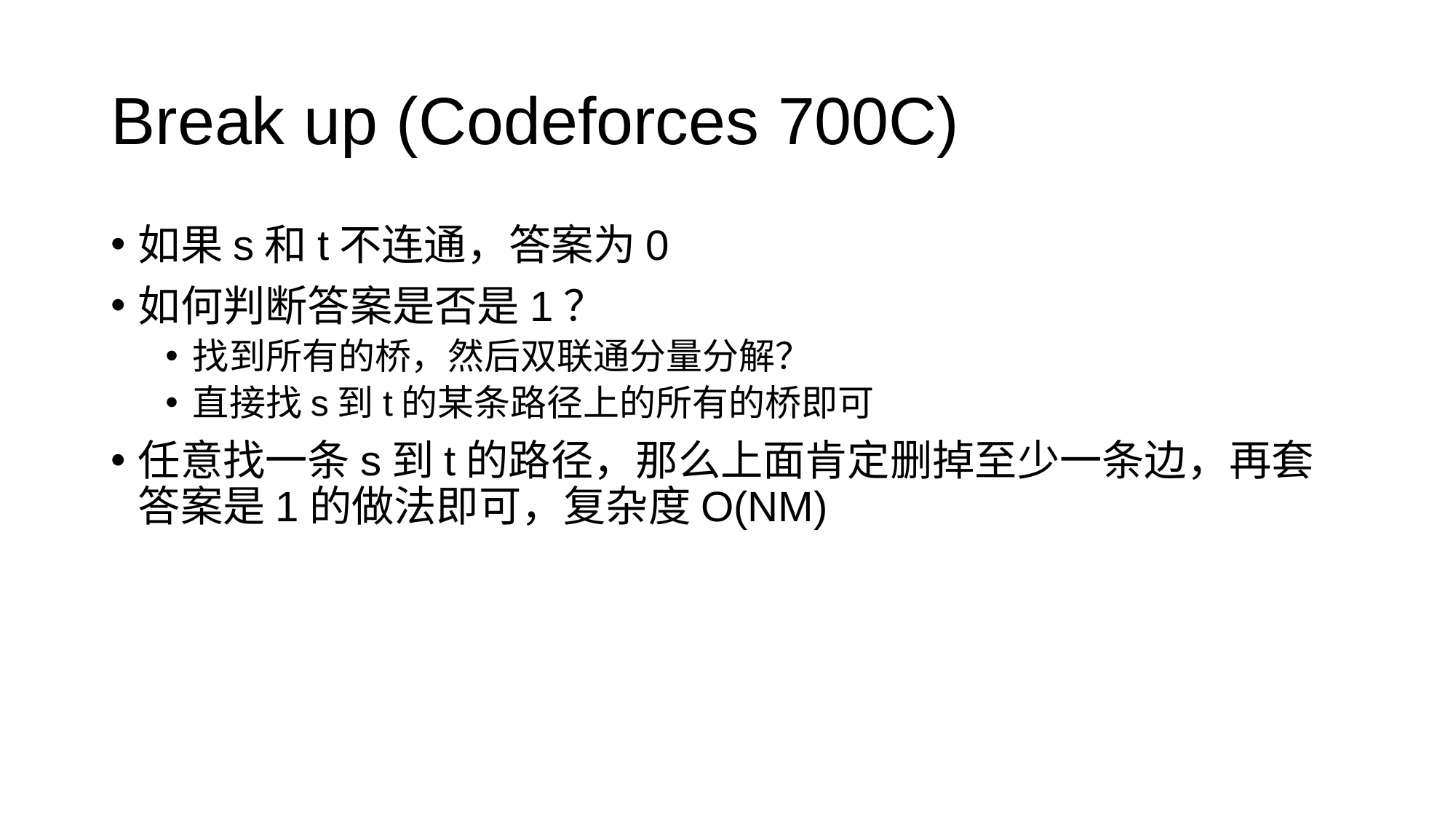

# Break up (Codeforces 700C)
如果s和t不连通，答案为0
如何判断答案是否是1？
找到所有的桥，然后双联通分量分解？
直接找s到t的某条路径上的所有的桥即可
任意找一条s到t的路径，那么上面肯定删掉至少一条边，再套答案是1的做法即可，复杂度O(NM)